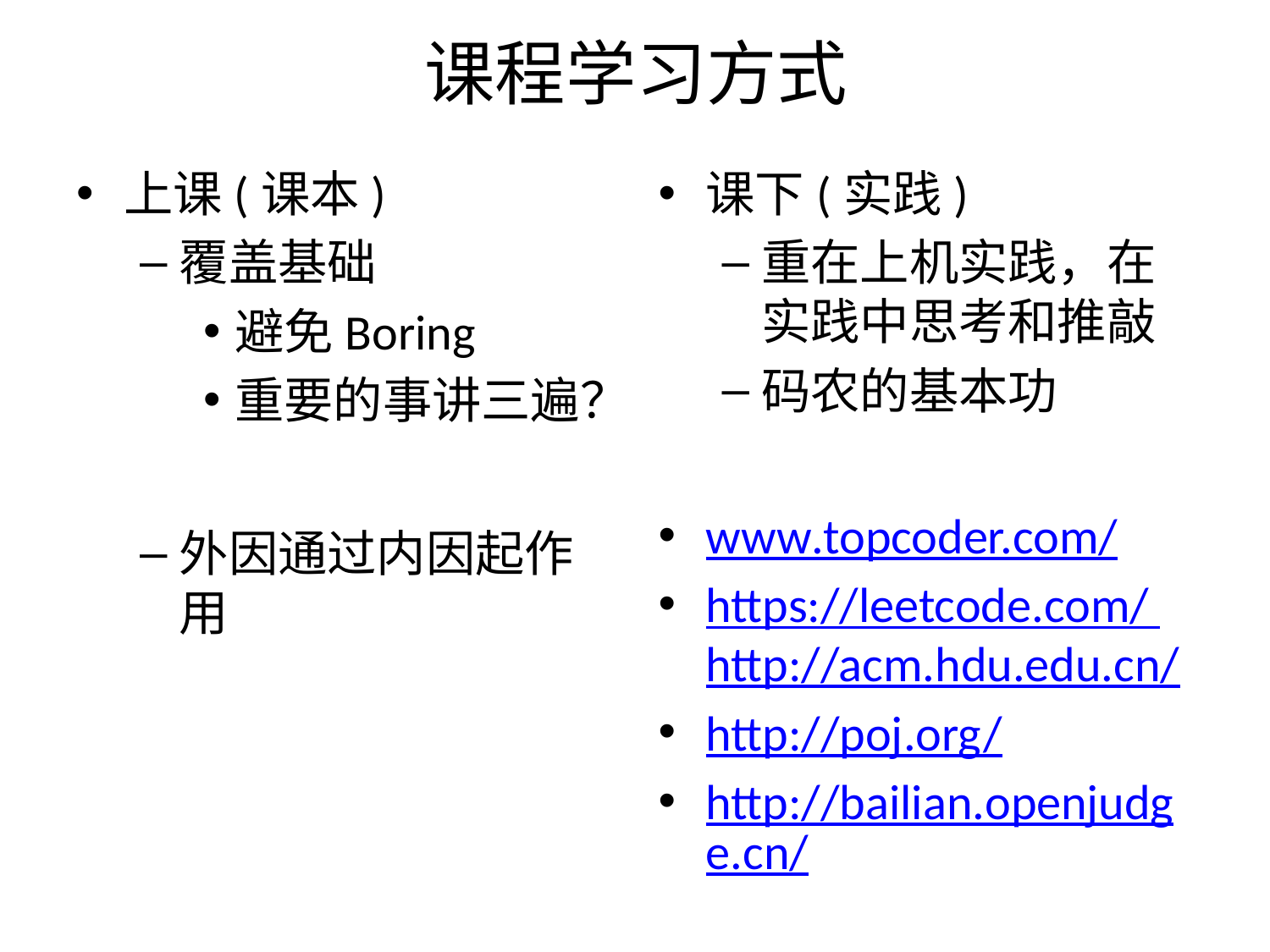

# 课程学习方式
上课(课本)
覆盖基础
避免Boring
重要的事讲三遍？

外因通过内因起作用

课下(实践)
重在上机实践，在实践中思考和推敲
码农的基本功

www.topcoder.com/
https://leetcode.com/ http://acm.hdu.edu.cn/
http://poj.org/
http://bailian.openjudge.cn/